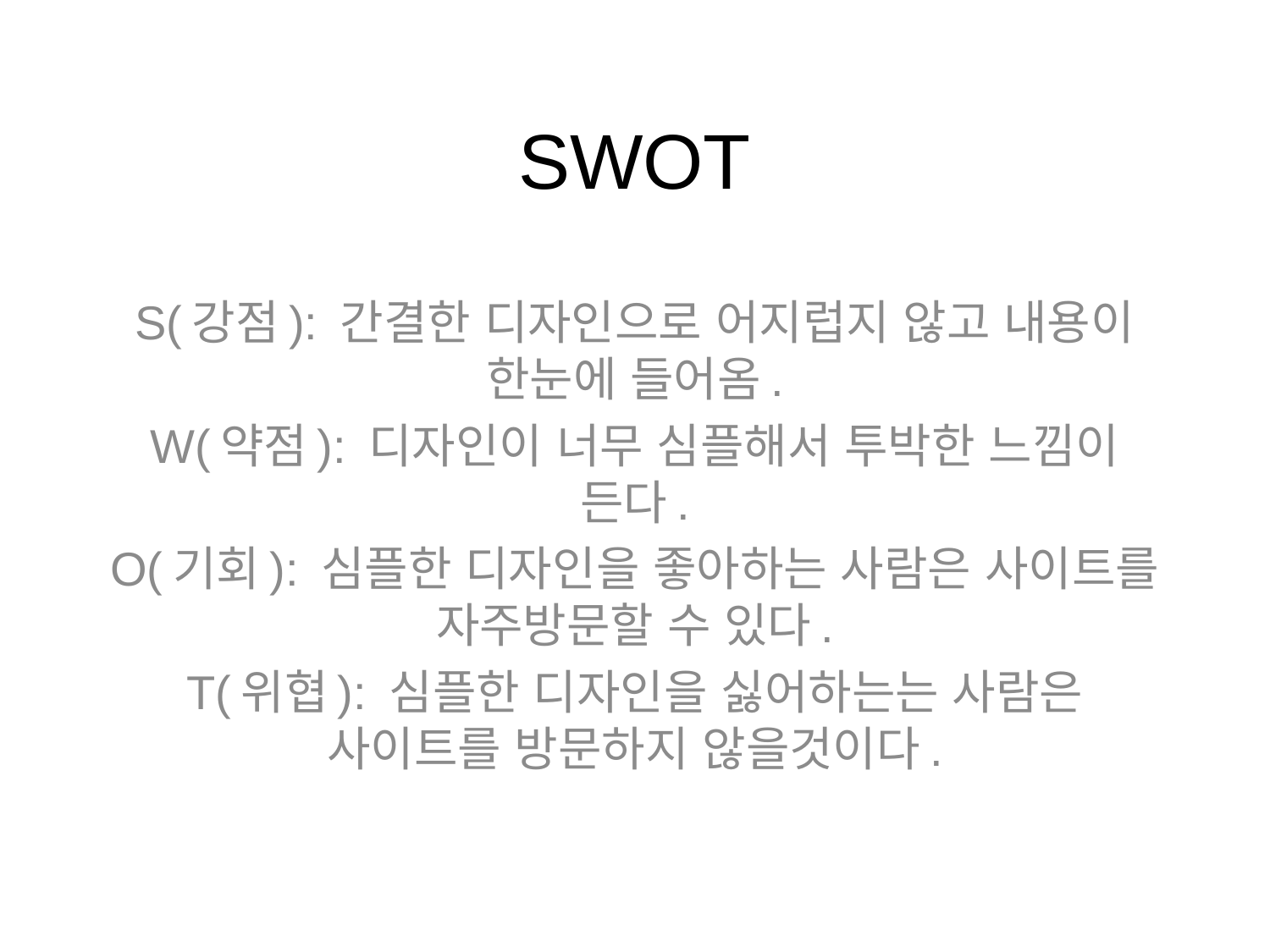

# SWOT
S(강점): 간결한 디자인으로 어지럽지 않고 내용이 한눈에 들어옴.
W(약점): 디자인이 너무 심플해서 투박한 느낌이 든다.
O(기회): 심플한 디자인을 좋아하는 사람은 사이트를 자주방문할 수 있다.
T(위협): 심플한 디자인을 싫어하는는 사람은 사이트를 방문하지 않을것이다.